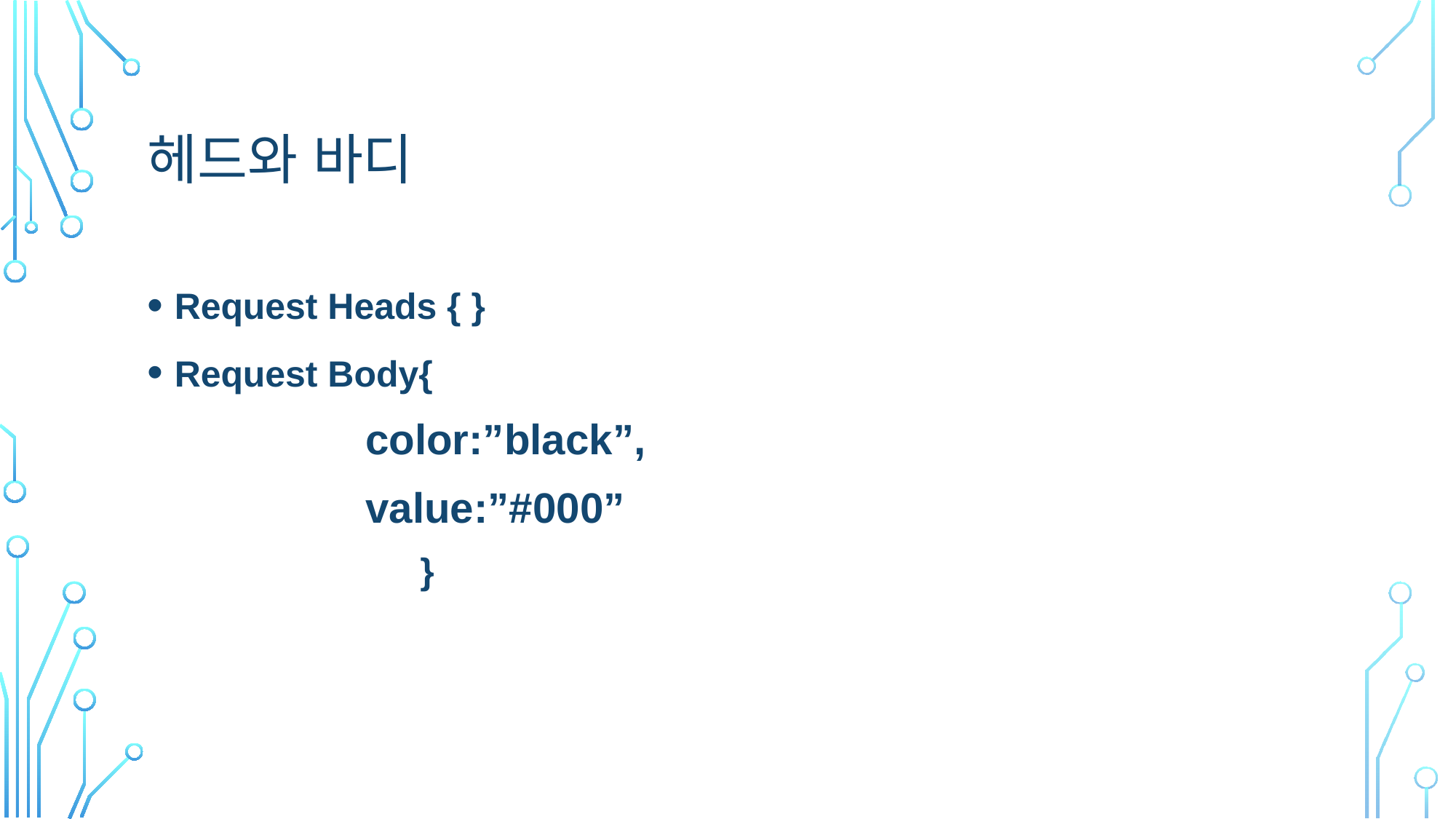

# 헤드와 바디
Request Heads { }
Request Body{
color:”black”,
value:”#000”
		}